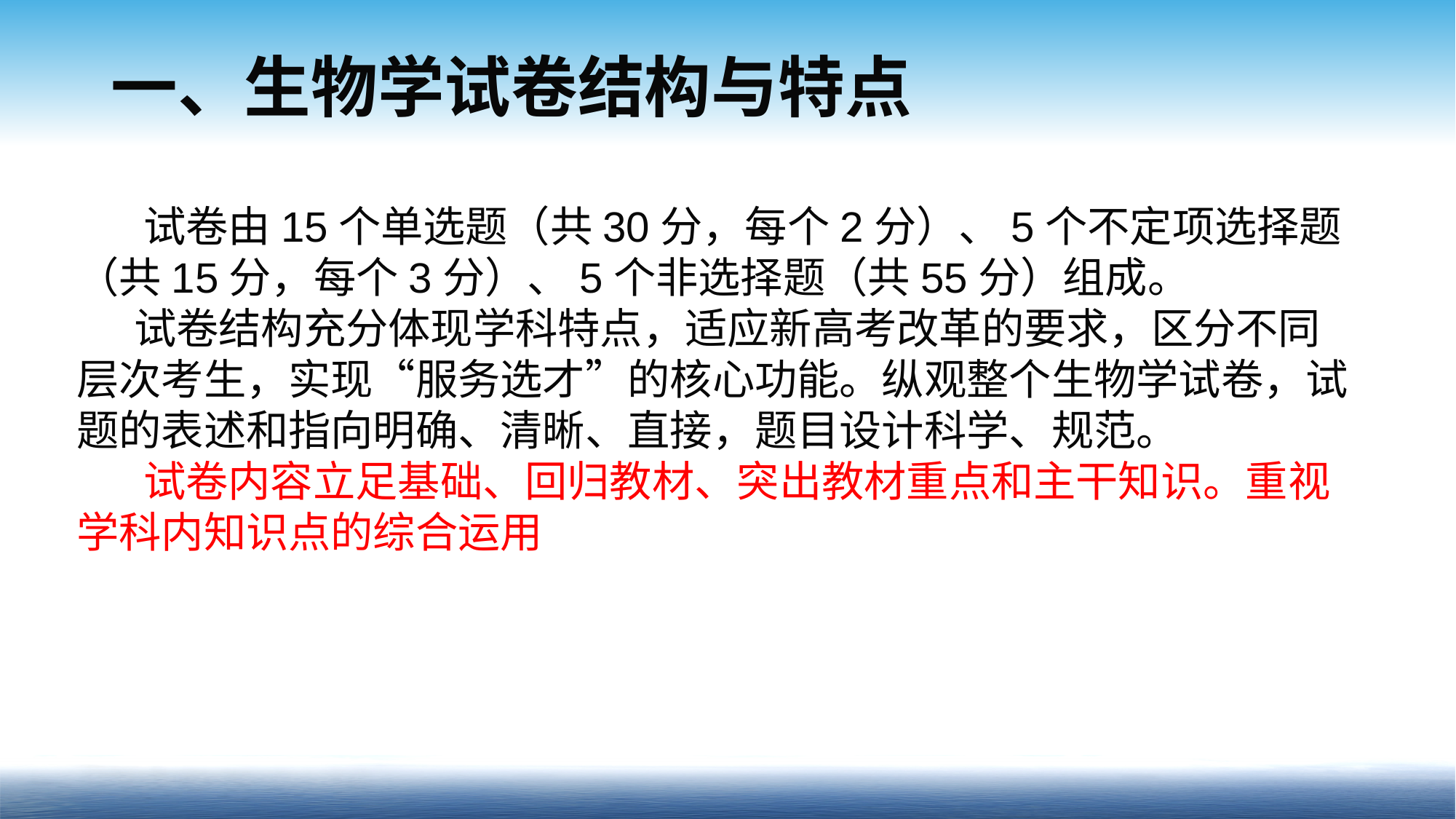

一、生物学试卷结构与特点
      试卷由15个单选题（共30分，每个2分）、5个不定项选择题（共15分，每个3分）、5个非选择题（共55分）组成。
     试卷结构充分体现学科特点，适应新高考改革的要求，区分不同层次考生，实现“服务选才”的核心功能。纵观整个生物学试卷，试题的表述和指向明确、清晰、直接，题目设计科学、规范。
      试卷内容立足基础、回归教材、突出教材重点和主干知识。重视学科内知识点的综合运用